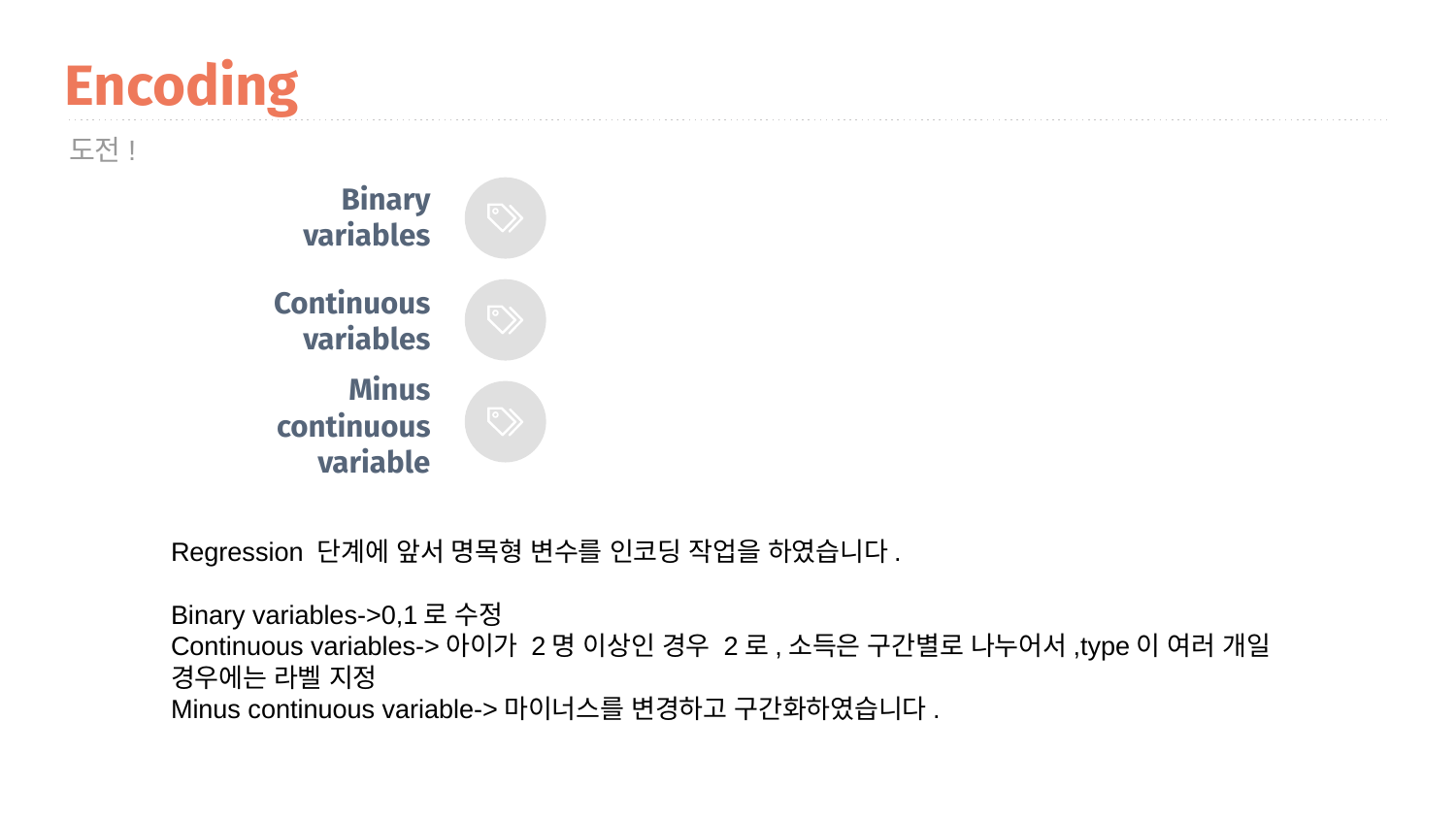

# Encoding
도전!

Binary variables

Continuous variables

Minus continuous variable

Regression 단계에 앞서 명목형 변수를 인코딩 작업을 하였습니다.

Binary variables->0,1로 수정
Continuous variables->아이가 2명 이상인 경우 2로,소득은 구간별로 나누어서,type이 여러 개일 경우에는 라벨 지정
Minus continuous variable->마이너스를 변경하고 구간화하였습니다.

28